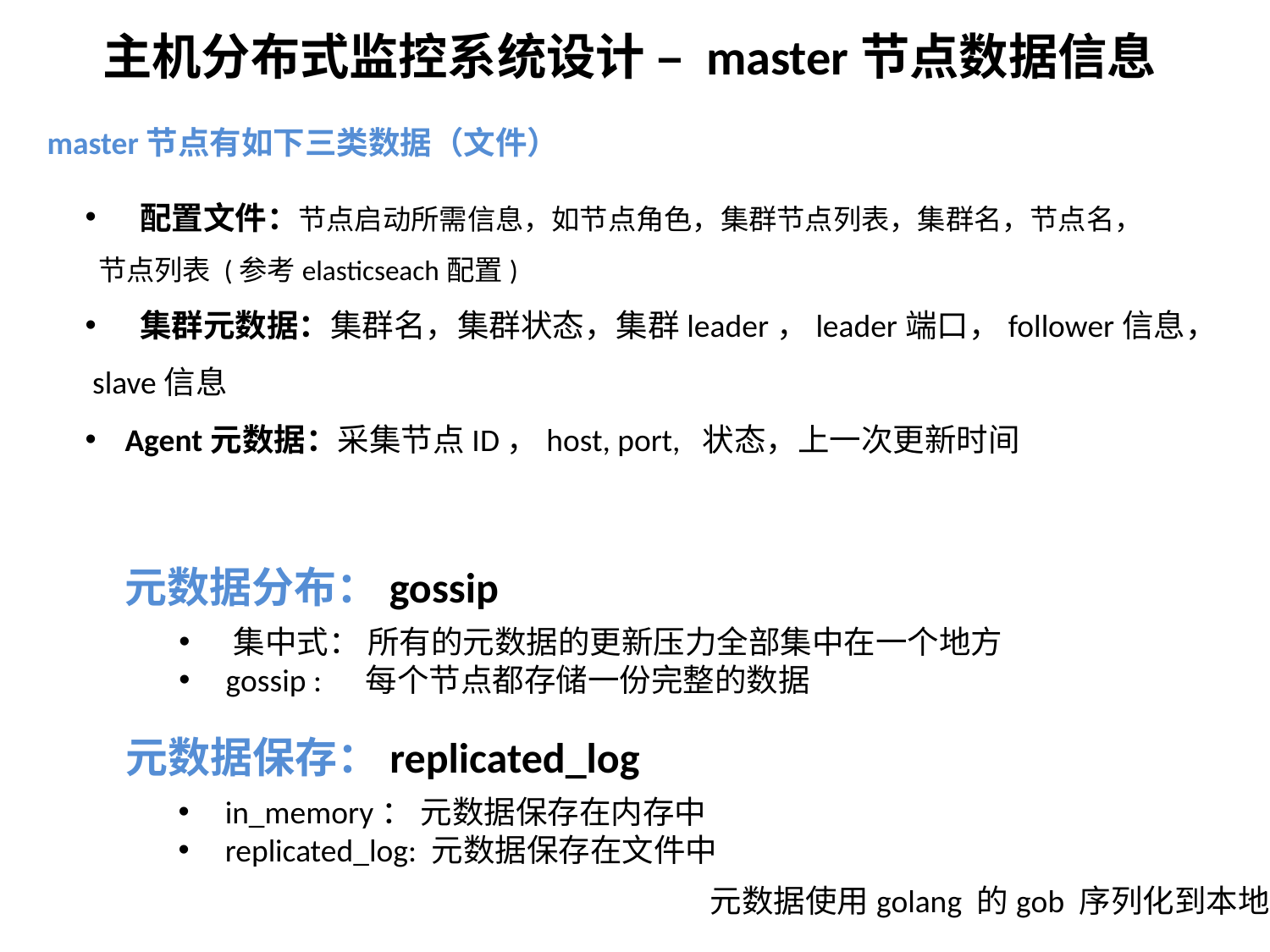

主机分布式监控系统设计 – master节点数据信息
master节点有如下三类数据（文件）
 配置文件：节点启动所需信息，如节点角色，集群节点列表，集群名，节点名，
 节点列表 (参考elasticseach配置)
 集群元数据：集群名，集群状态，集群leader，leader端口，follower信息，
 slave信息
Agent元数据：采集节点ID，host, port,  状态，上一次更新时间
元数据分布：gossip
 集中式： 所有的元数据的更新压力全部集中在一个地方
 gossip :     每个节点都存储一份完整的数据
元数据保存：replicated_log
 in_memory： 元数据保存在内存中
 replicated_log: 元数据保存在文件中
元数据使用golang 的gob 序列化到本地